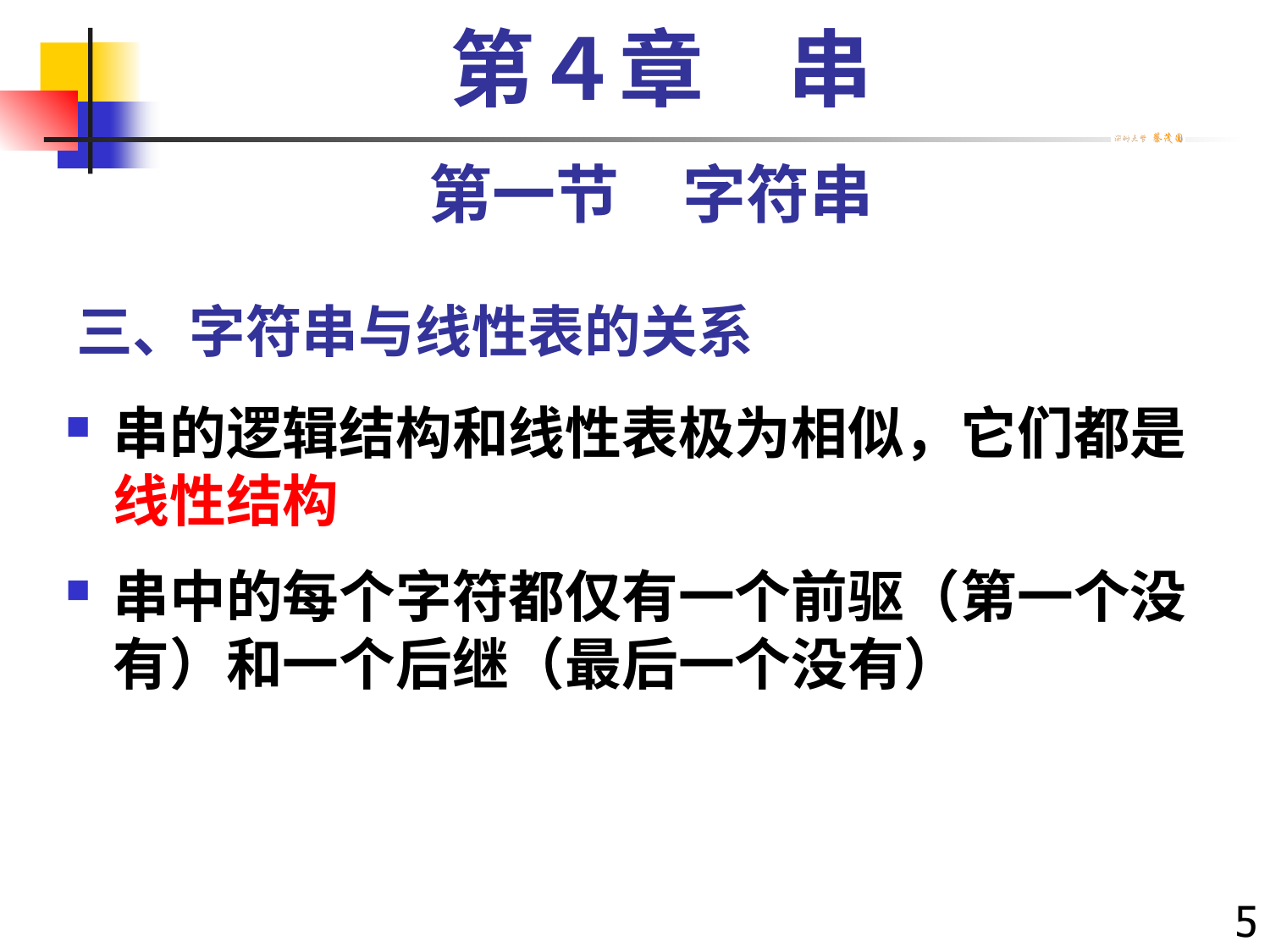

第４章　串
第一节　字符串
# 三、字符串与线性表的关系
串的逻辑结构和线性表极为相似，它们都是线性结构
串中的每个字符都仅有一个前驱（第一个没有）和一个后继（最后一个没有）
5